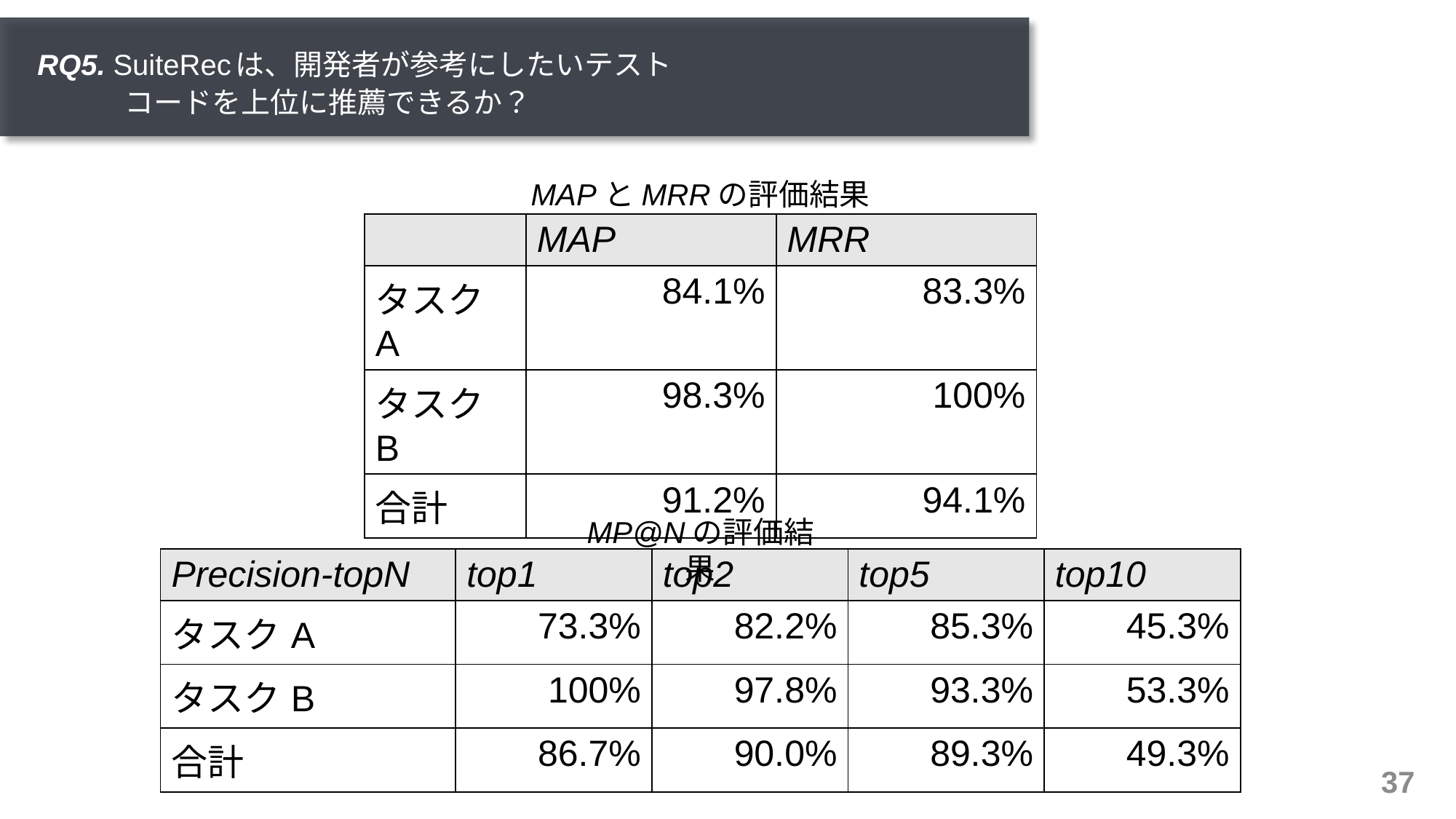

# RQ5. SuiteRecは、開発者が参考にしたいテスト 　　　コードを上位に推薦できるか？
MAPとMRRの評価結果
|  | MAP | MRR |
| --- | --- | --- |
| タスクA | 84.1% | 83.3% |
| タスクB | 98.3% | 100% |
| 合計 | 91.2% | 94.1% |
MP@Nの評価結果
| Precision-topN | top1 | top2 | top5 | top10 |
| --- | --- | --- | --- | --- |
| タスクA | 73.3% | 82.2% | 85.3% | 45.3% |
| タスクB | 100% | 97.8% | 93.3% | 53.3% |
| 合計 | 86.7% | 90.0% | 89.3% | 49.3% |